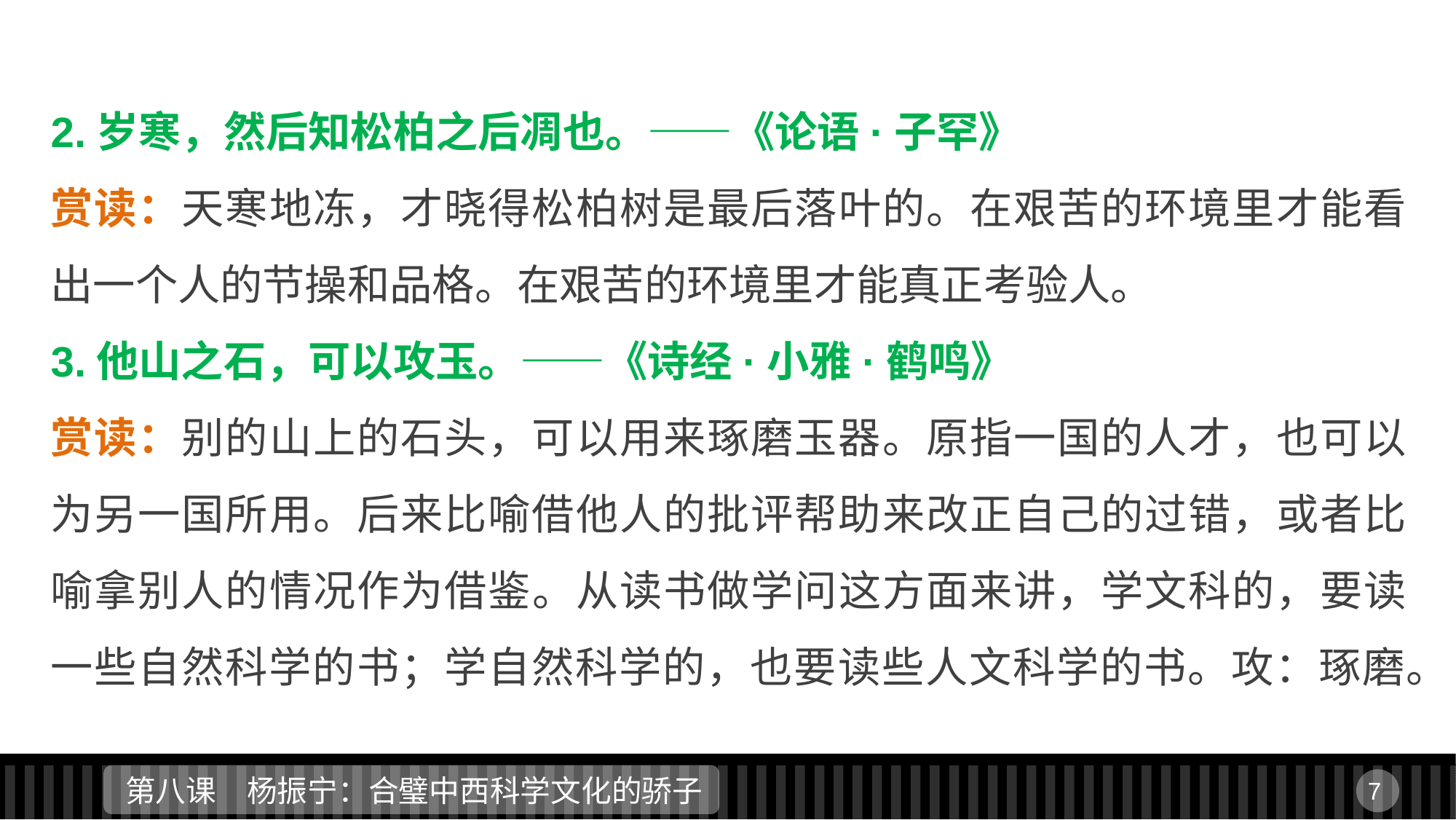

2.岁寒，然后知松柏之后凋也。——《论语·子罕》
赏读：天寒地冻，才晓得松柏树是最后落叶的。在艰苦的环境里才能看出一个人的节操和品格。在艰苦的环境里才能真正考验人。
3.他山之石，可以攻玉。——《诗经·小雅·鹤鸣》
赏读：别的山上的石头，可以用来琢磨玉器。原指一国的人才，也可以为另一国所用。后来比喻借他人的批评帮助来改正自己的过错，或者比喻拿别人的情况作为借鉴。从读书做学问这方面来讲，学文科的，要读一些自然科学的书；学自然科学的，也要读些人文科学的书。攻：琢磨。